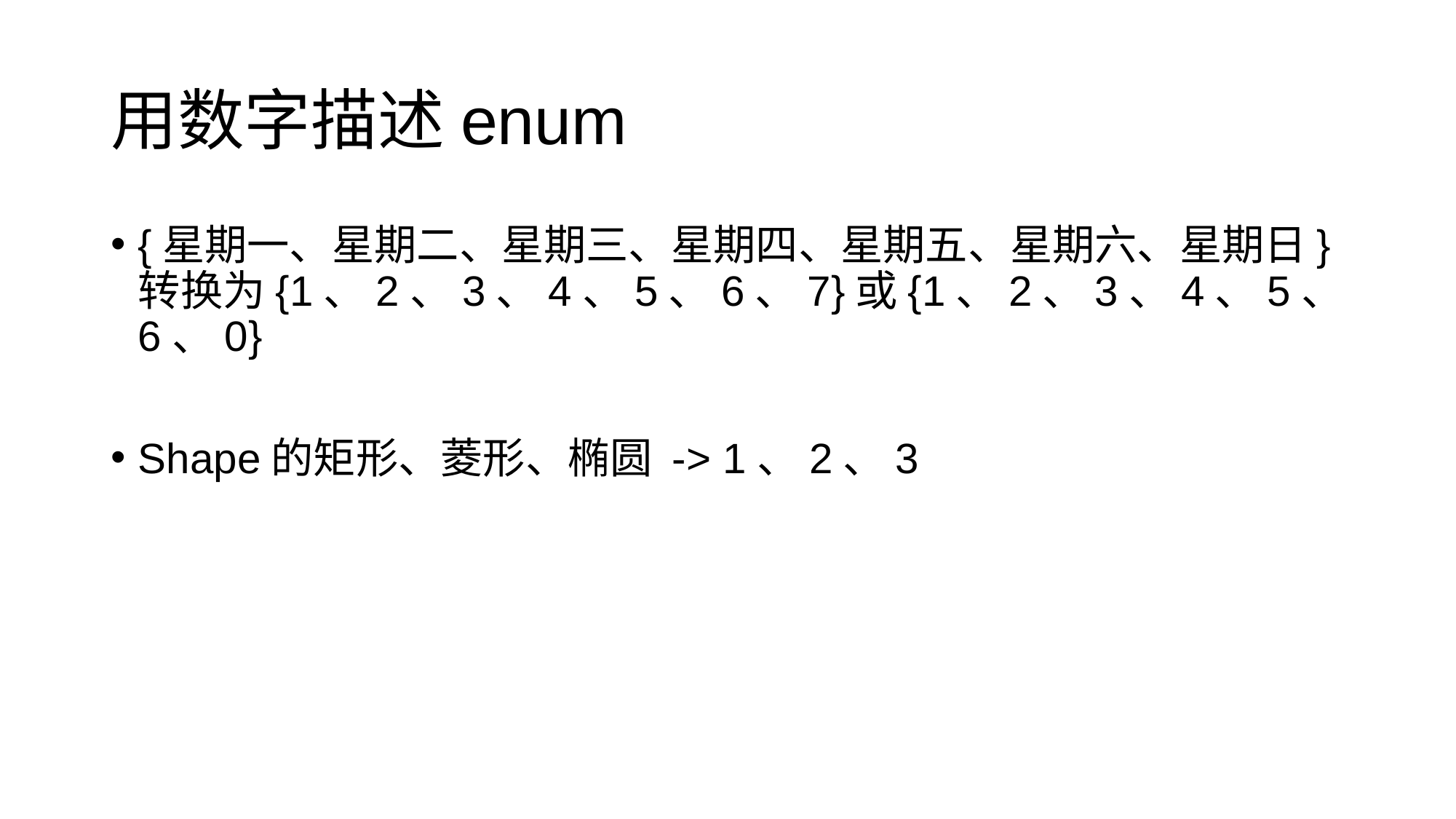

# 用数字描述enum
{星期一、星期二、星期三、星期四、星期五、星期六、星期日}转换为{1、2、3、4、5、6、7}或{1、2、3、4、5、6、0}

Shape的矩形、菱形、椭圆 -> 1、2、3